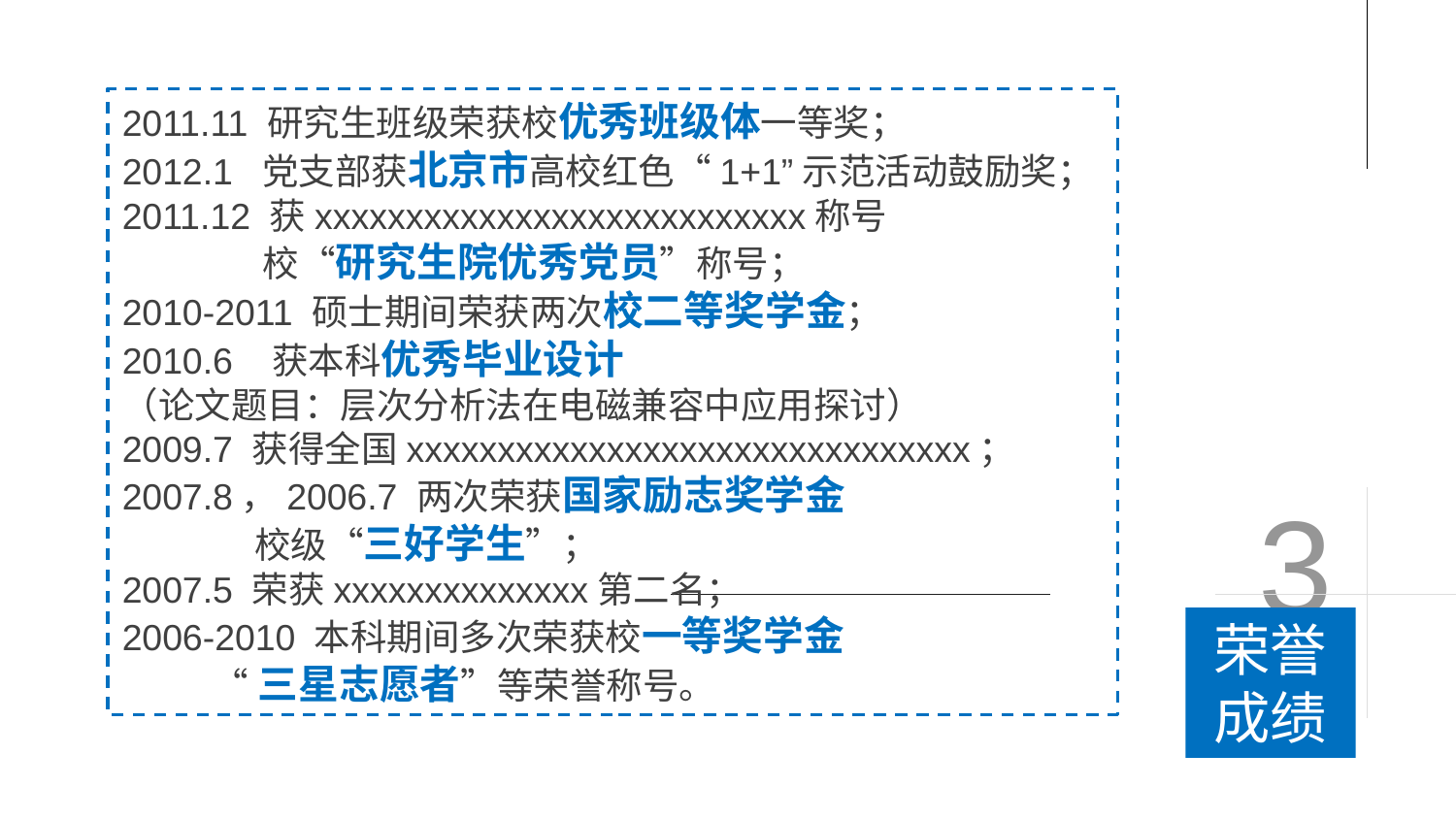

2011.11 研究生班级荣获校优秀班级体一等奖；
2012.1  党支部获北京市高校红色“1+1”示范活动鼓励奖；
2011.12 获xxxxxxxxxxxxxxxxxxxxxxxxxxx称号
                校“研究生院优秀党员”称号；
2010-2011 硕士期间荣获两次校二等奖学金；
2010.6   获本科优秀毕业设计
（论文题目：层次分析法在电磁兼容中应用探讨）
2009.7 获得全国xxxxxxxxxxxxxxxxxxxxxxxxxxxxxxx；
2007.8，2006.7 两次荣获国家励志奖学金
               校级“三好学生”；
2007.5 荣获xxxxxxxxxxxxxx第二名；
2006-2010 本科期间多次荣获校一等奖学金
           “三星志愿者”等荣誉称号。
大学        担任学院青年志愿者协会副会长
策划组织“抗击艾滋，我们携手”知识宣讲、
志愿者基地（校图书馆、社区老人中心）定期开展活动
校级活动“瞬·永恒”风采大赛、“5·12”震后校园清理等；

硕士        担任研究生班级党支部书记
策划组织活动“红色1+1”支部共建活动
梦想从这里起飞    门头沟王平小学支教活动、
“我爱我家” 捕捉平凡生活中的幸福点滴——采影送照片活动等
发表新闻稿件数十篇；
3
荣誉成绩

<<<